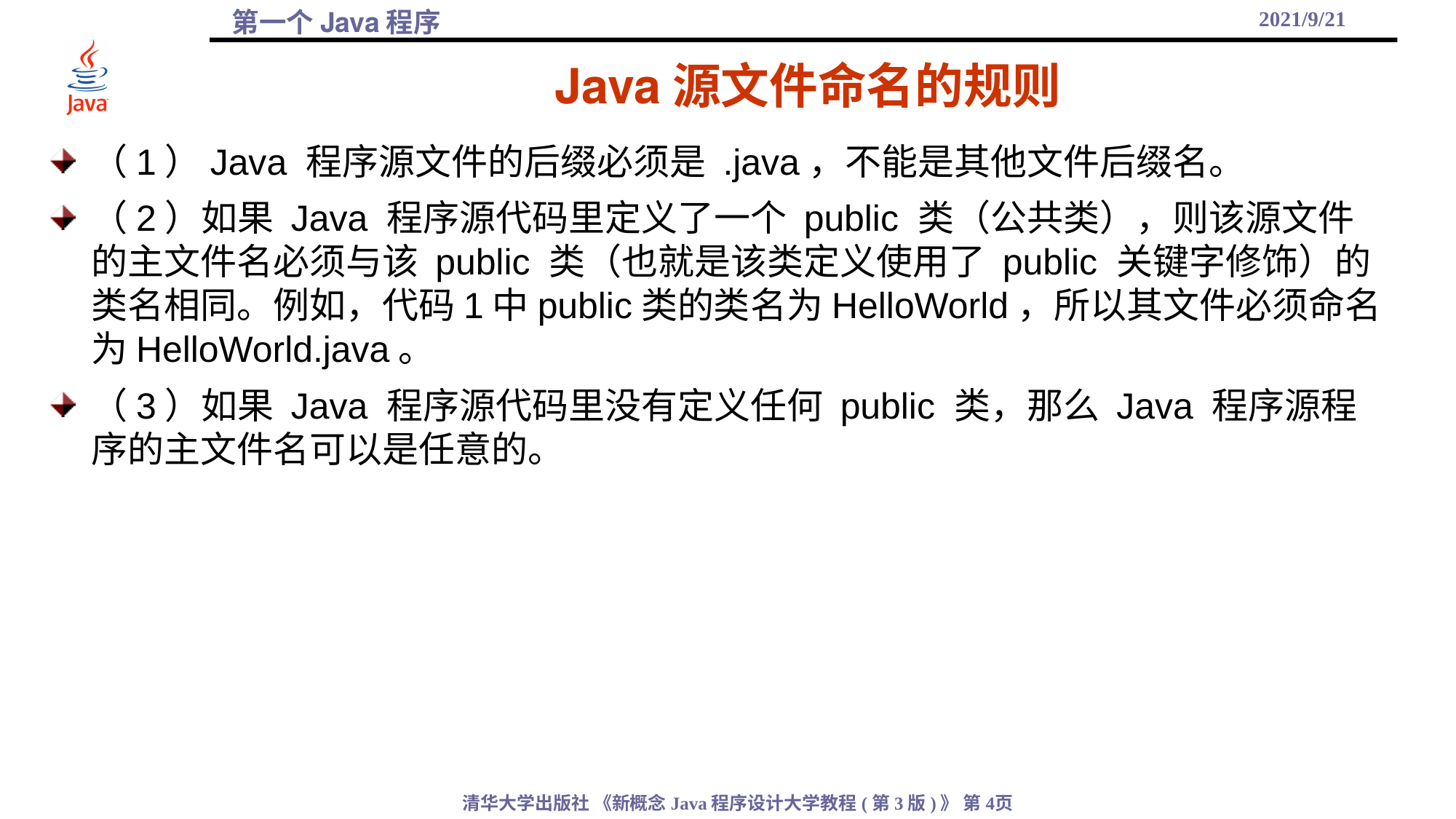

2021/9/21
# Java源文件命名的规则
（1）Java 程序源文件的后缀必须是 .java，不能是其他文件后缀名。
（2）如果 Java 程序源代码里定义了一个 public 类（公共类），则该源文件的主文件名必须与该 public 类（也就是该类定义使用了 public 关键字修饰）的类名相同。例如，代码1中public类的类名为HelloWorld，所以其文件必须命名为HelloWorld.java。
（3）如果 Java 程序源代码里没有定义任何 public 类，那么 Java 程序源程序的主文件名可以是任意的。